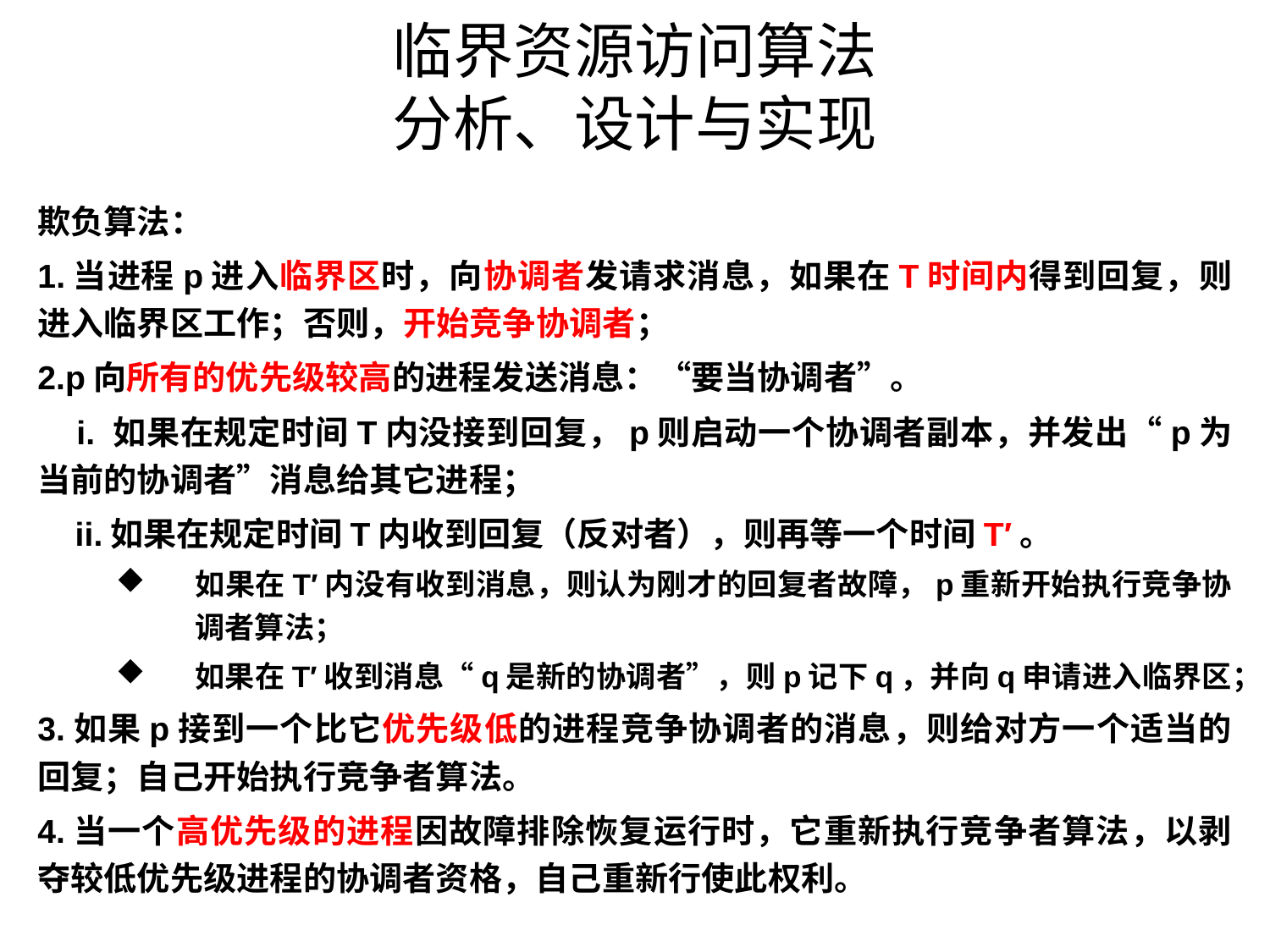

# 临界资源访问算法 分析、设计与实现
欺负算法：
1.当进程p进入临界区时，向协调者发请求消息，如果在T时间内得到回复，则进入临界区工作；否则，开始竞争协调者；
2.p向所有的优先级较高的进程发送消息：“要当协调者”。
    i. 如果在规定时间T内没接到回复，p则启动一个协调者副本，并发出“p为当前的协调者”消息给其它进程；
    ii.如果在规定时间T内收到回复（反对者），则再等一个时间T′。
如果在T′内没有收到消息，则认为刚才的回复者故障，p重新开始执行竞争协调者算法；
如果在T′收到消息“q是新的协调者”，则p记下q，并向q申请进入临界区；
3.如果p接到一个比它优先级低的进程竞争协调者的消息，则给对方一个适当的回复；自己开始执行竞争者算法。
4.当一个高优先级的进程因故障排除恢复运行时，它重新执行竞争者算法，以剥夺较低优先级进程的协调者资格，自己重新行使此权利。